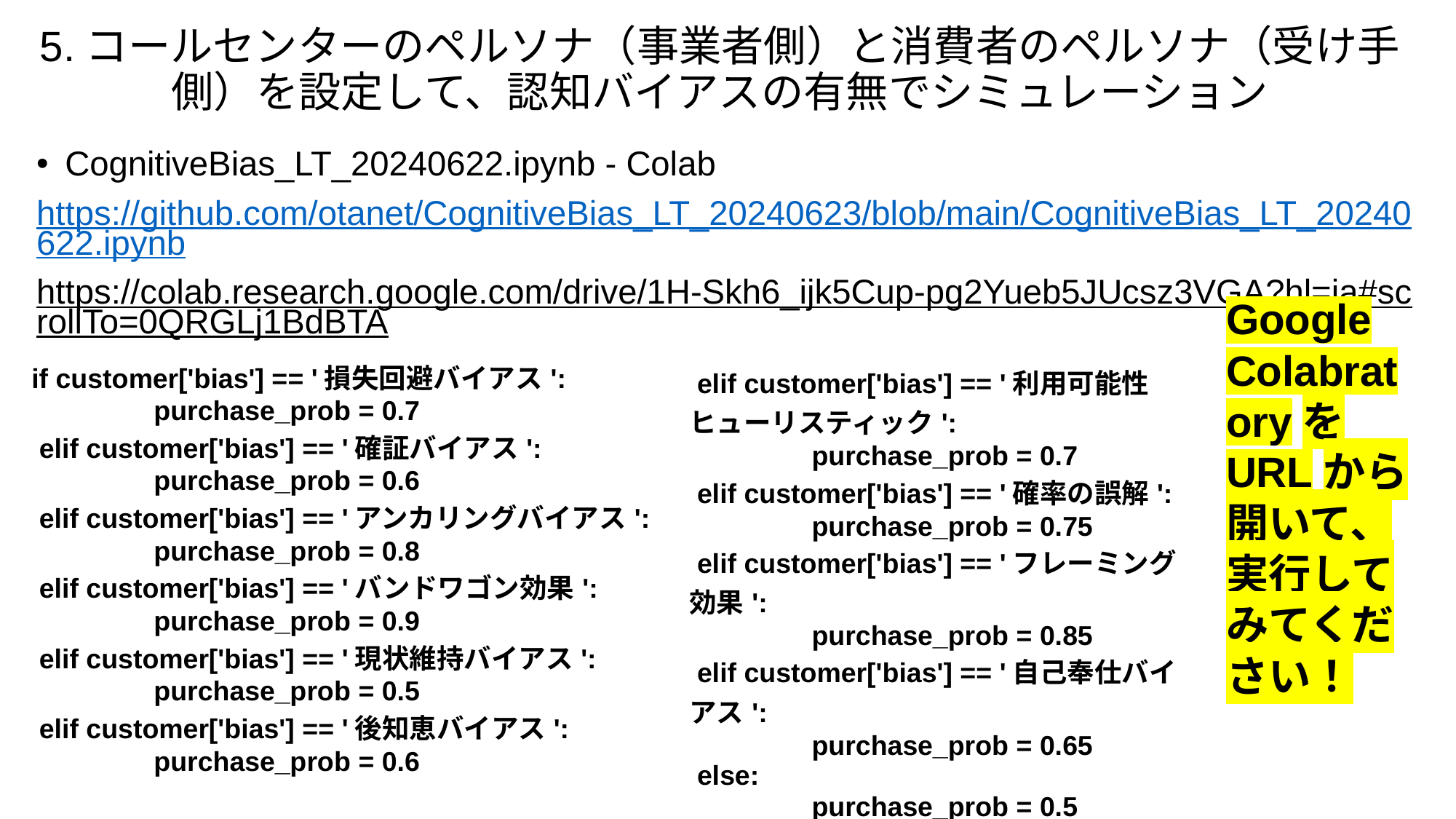

# 5.コールセンターのペルソナ（事業者側）と消費者のペルソナ（受け手側）を設定して、認知バイアスの有無でシミュレーション
CognitiveBias_LT_20240622.ipynb - Colab
https://github.com/otanet/CognitiveBias_LT_20240623/blob/main/CognitiveBias_LT_20240622.ipynb
https://colab.research.google.com/drive/1H-Skh6_ijk5Cup-pg2Yueb5JUcsz3VGA?hl=ja#scrollTo=0QRGLj1BdBTA

Google ColabratoryをURLから開いて、実行してみてください！
| if customer['bias'] == '損失回避バイアス':                 purchase\_prob = 0.7 elif customer['bias'] == '確証バイアス':                 purchase\_prob = 0.6 elif customer['bias'] == 'アンカリングバイアス':                 purchase\_prob = 0.8 elif customer['bias'] == 'バンドワゴン効果':                 purchase\_prob = 0.9  elif customer['bias'] == '現状維持バイアス':                 purchase\_prob = 0.5  elif customer['bias'] == '後知恵バイアス':                 purchase\_prob = 0.6 |  |
| --- | --- |
| elif customer['bias'] == '利用可能性ヒューリスティック':                 purchase\_prob = 0.7  elif customer['bias'] == '確率の誤解':                 purchase\_prob = 0.75 elif customer['bias'] == 'フレーミング効果':                 purchase\_prob = 0.85 elif customer['bias'] == '自己奉仕バイアス':                 purchase\_prob = 0.65  else:                 purchase\_prob = 0.5 |  |
| --- | --- |